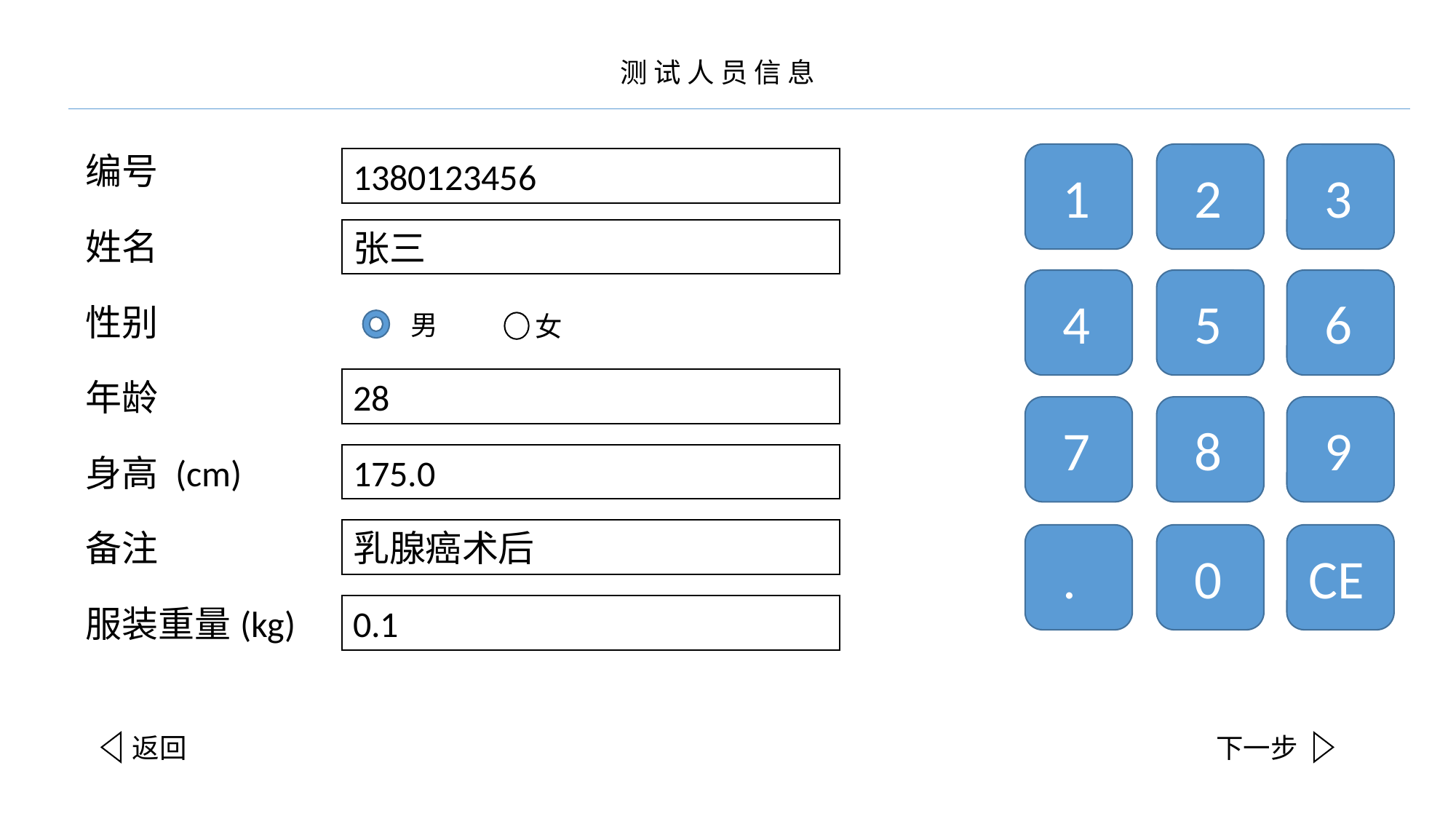

测 试 人 员 信 息
编号

1380123456
1
2
3
姓名
张三

4
5
6
性别
男
女

年龄
28

7
8
9
身高 (cm)
175.0
备注
乳腺癌术后

.
0
CE
服装重量(kg)
0.1
返回
下一步